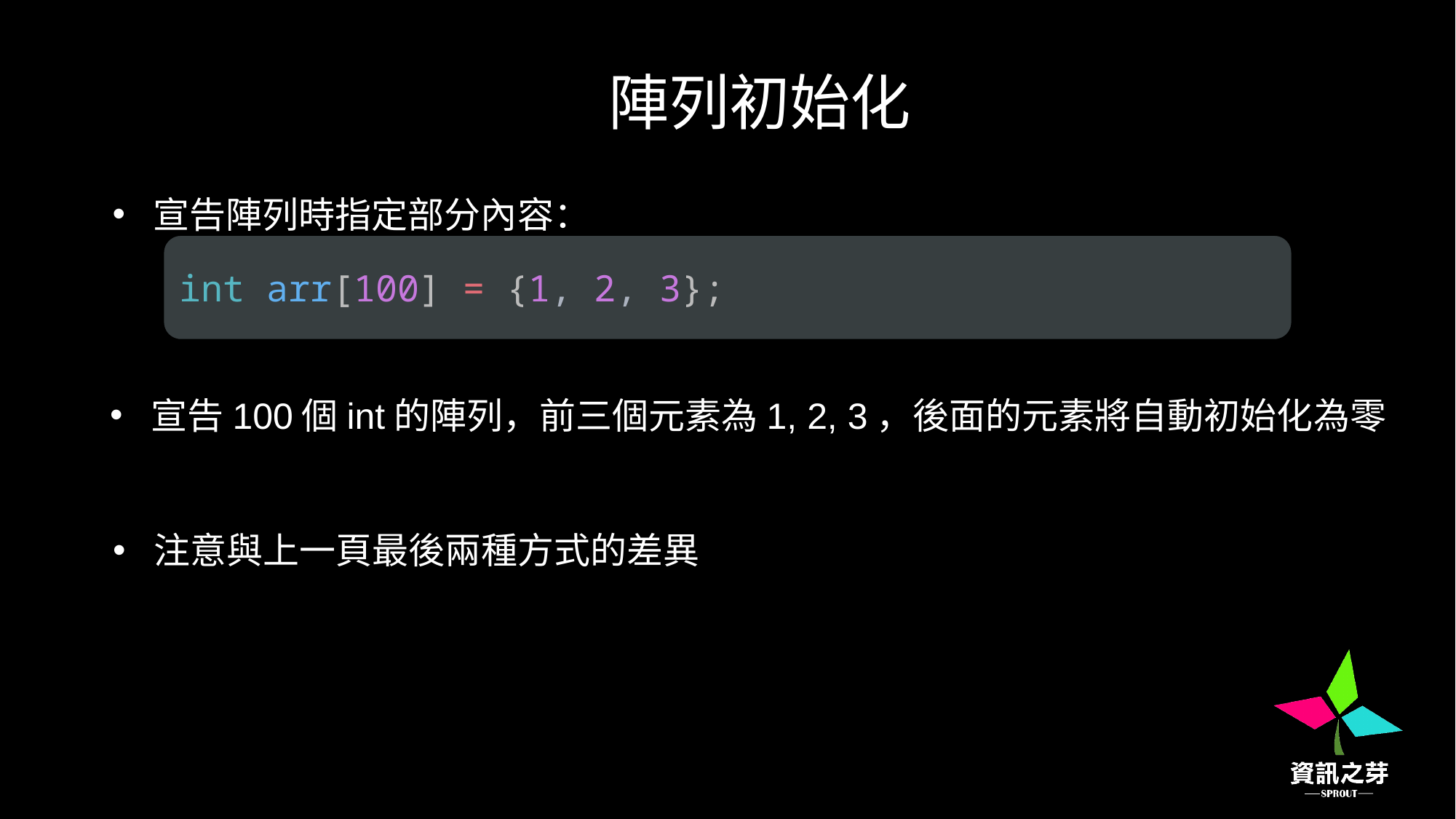

陣列初始化
宣告陣列時指定部分內容：
int arr[100] = {1, 2, 3};
宣告100個int的陣列，前三個元素為1, 2, 3，後面的元素將自動初始化為零
注意與上一頁最後兩種方式的差異